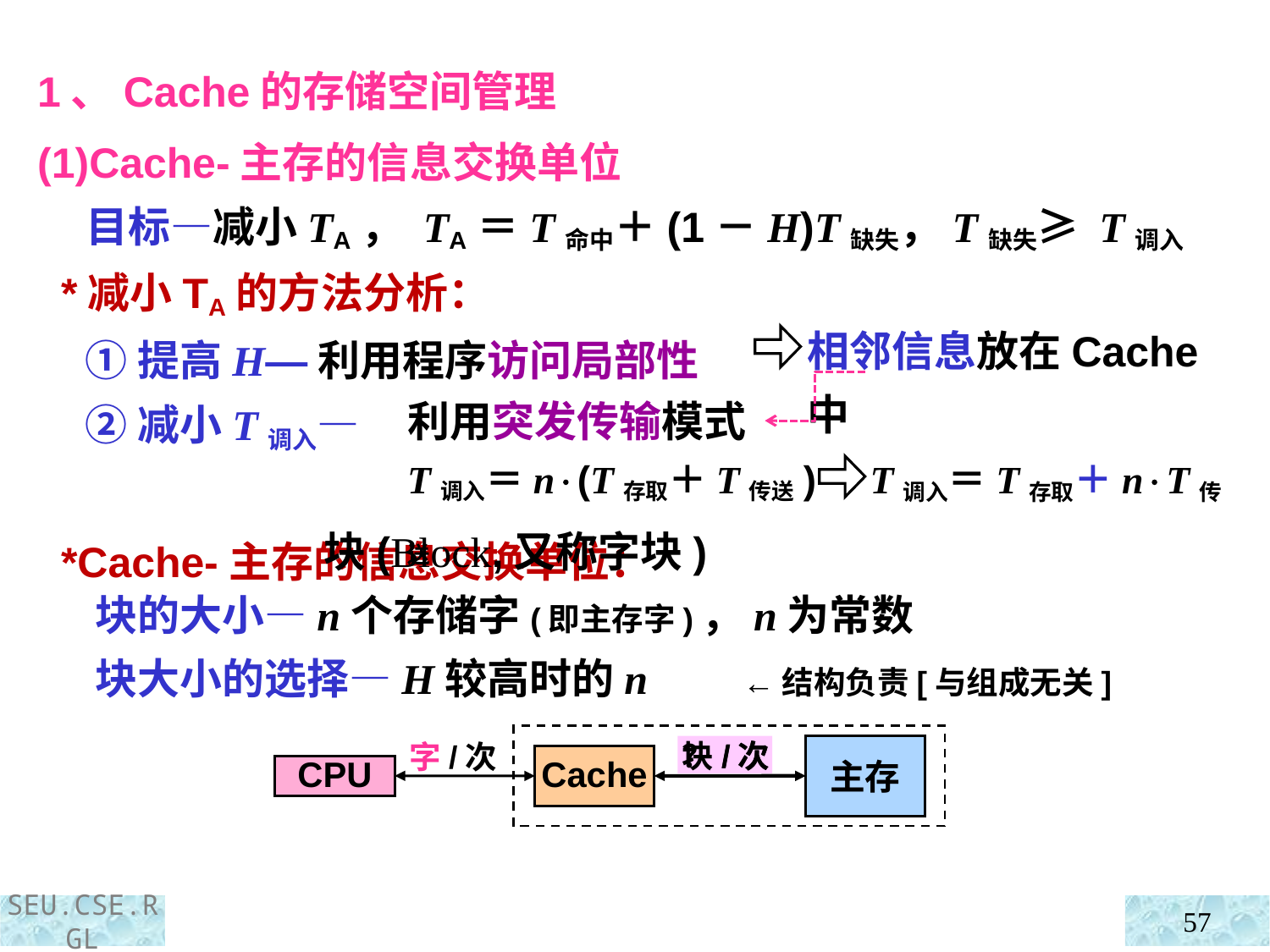

1、Cache的存储空间管理
(1)Cache-主存的信息交换单位
    目标—减小TA， TA＝T命中＋(1－H)T缺失，T缺失≥ T调入

  *减小TA的方法分析：
     ①提高H—利用程序访问局部性
     ②减小T调入—

  *Cache-主存的信息交换单位：
相邻信息放在Cache中

利用突发传输模式
T调入＝n⋅(T存取＋T传送)     T调入＝T存取＋n⋅T传送

                             块(Block,又称字块)
     块的大小—n个存储字(即主存字)，n为常数
     块大小的选择—H较高时的n        ←结构负责[与组成无关]

主存
字/次
Cache
CPU
块/次
？/次
57